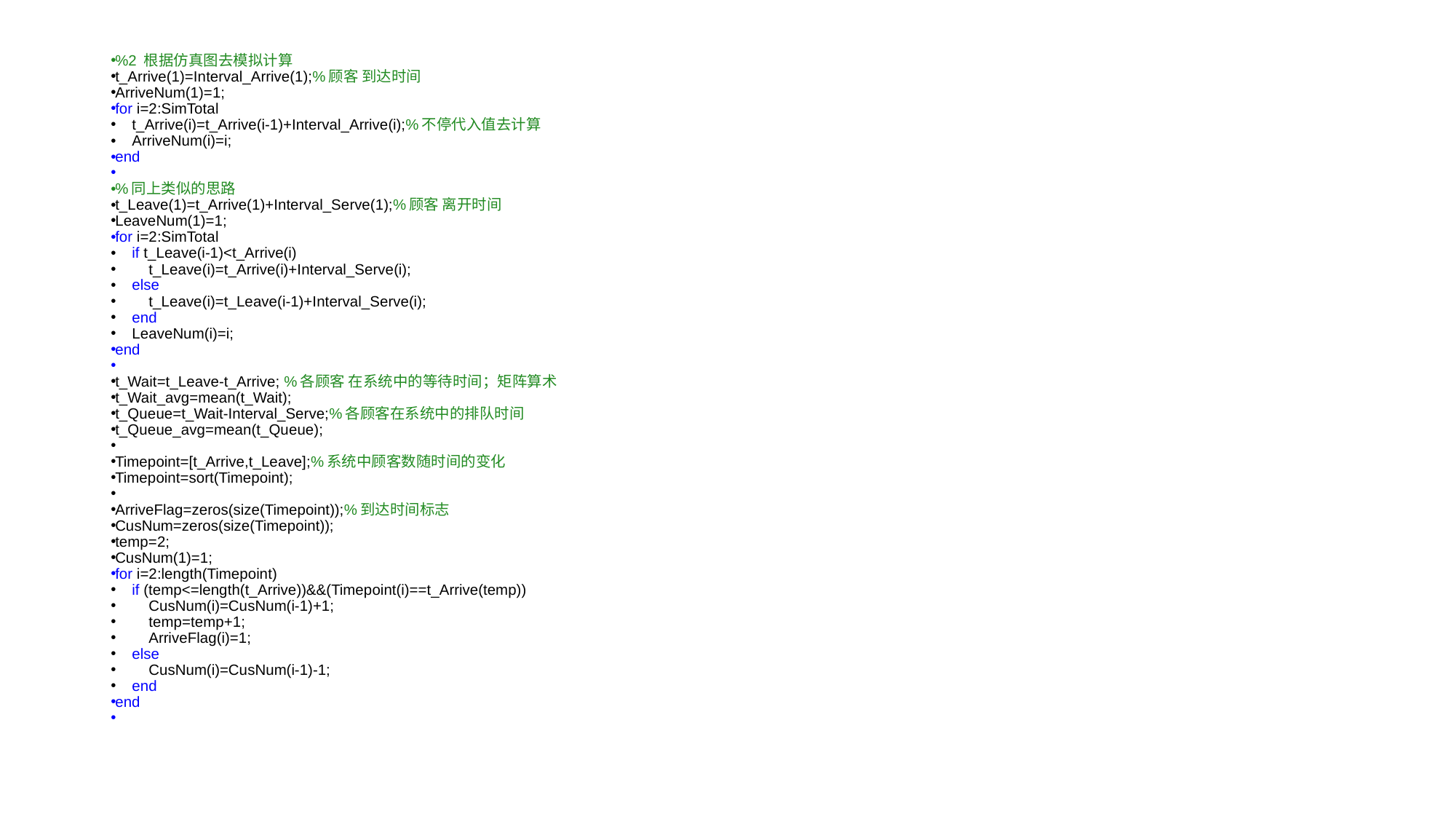

%2 根据仿真图去模拟计算
t_Arrive(1)=Interval_Arrive(1);%顾客 到达时间
ArriveNum(1)=1;
for i=2:SimTotal
    t_Arrive(i)=t_Arrive(i-1)+Interval_Arrive(i);%不停代入值去计算
    ArriveNum(i)=i;
end

%同上类似的思路
t_Leave(1)=t_Arrive(1)+Interval_Serve(1);%顾客 离开时间
LeaveNum(1)=1;
for i=2:SimTotal
    if t_Leave(i-1)<t_Arrive(i)
        t_Leave(i)=t_Arrive(i)+Interval_Serve(i);
    else
        t_Leave(i)=t_Leave(i-1)+Interval_Serve(i);
    end
    LeaveNum(i)=i;
end

t_Wait=t_Leave-t_Arrive; %各顾客 在系统中的等待时间；矩阵算术
t_Wait_avg=mean(t_Wait);
t_Queue=t_Wait-Interval_Serve;%各顾客在系统中的排队时间
t_Queue_avg=mean(t_Queue);

Timepoint=[t_Arrive,t_Leave];%系统中顾客数随时间的变化
Timepoint=sort(Timepoint);

ArriveFlag=zeros(size(Timepoint));%到达时间标志
CusNum=zeros(size(Timepoint));
temp=2;
CusNum(1)=1;
for i=2:length(Timepoint)
    if (temp<=length(t_Arrive))&&(Timepoint(i)==t_Arrive(temp))
        CusNum(i)=CusNum(i-1)+1;
        temp=temp+1;
        ArriveFlag(i)=1;
    else
        CusNum(i)=CusNum(i-1)-1;
    end
end